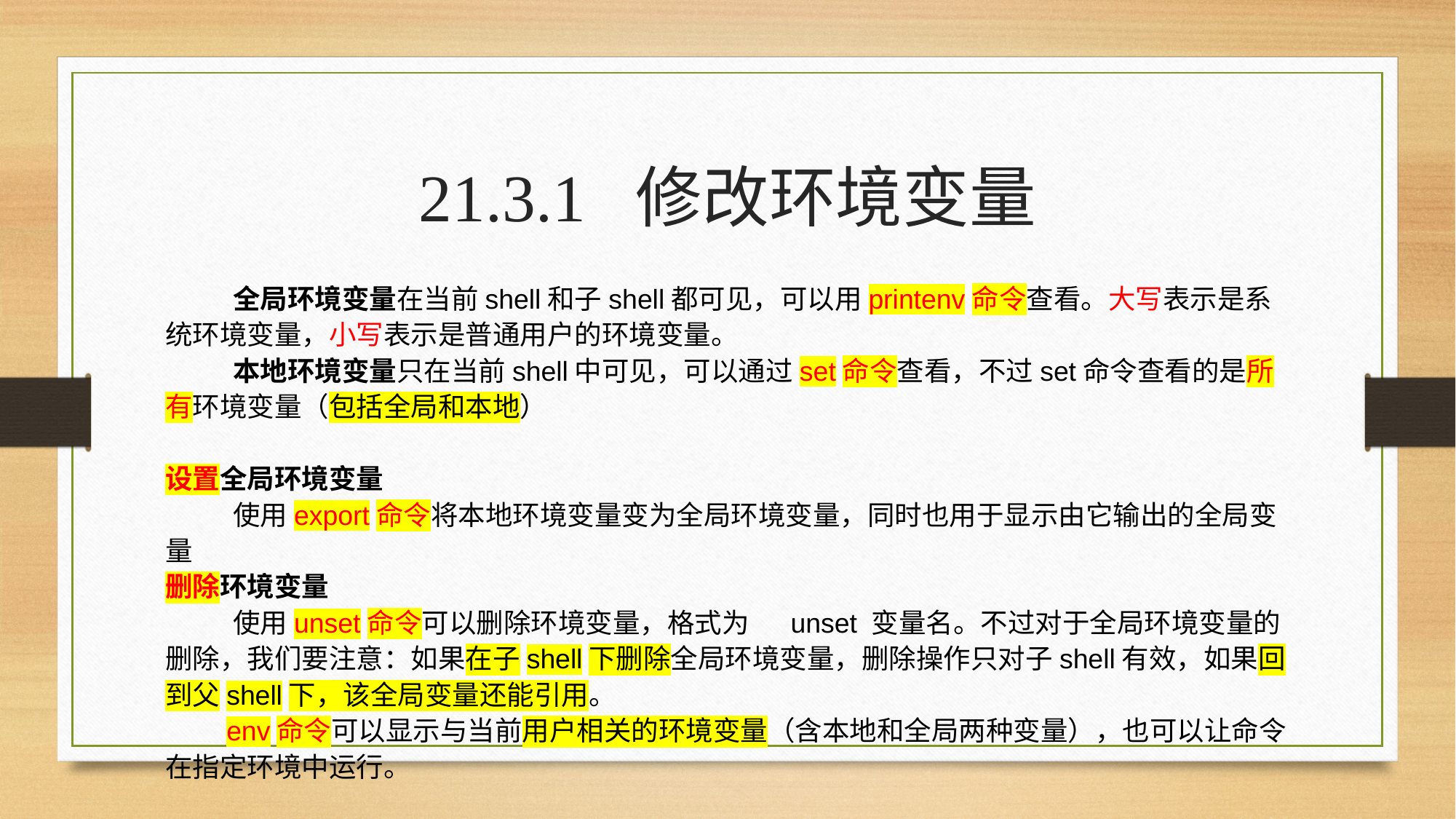

21.3.1  修改环境变量
       全局环境变量在当前shell和子shell都可见，可以用printenv命令查看。大写表示是系统环境变量，小写表示是普通用户的环境变量。
       本地环境变量只在当前shell中可见，可以通过set命令查看，不过set命令查看的是所有环境变量（包括全局和本地）

设置全局环境变量
       使用export命令将本地环境变量变为全局环境变量，同时也用于显示由它输出的全局变量
删除环境变量
       使用unset命令可以删除环境变量，格式为    unset 变量名。不过对于全局环境变量的删除，我们要注意：如果在子shell下删除全局环境变量，删除操作只对子shell有效，如果回到父shell下，该全局变量还能引用。
        env命令可以显示与当前用户相关的环境变量（含本地和全局两种变量），也可以让命令在指定环境中运行。